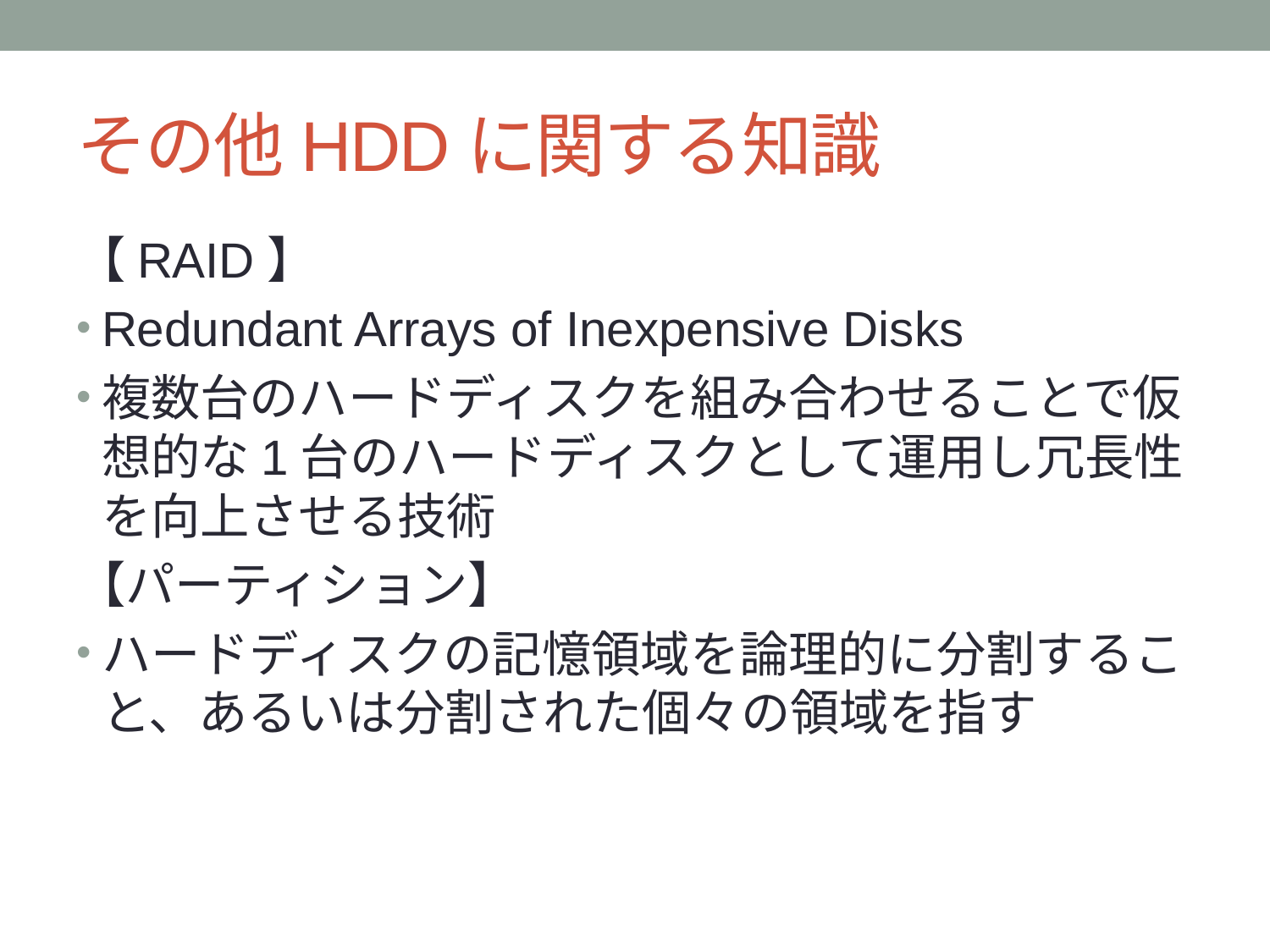

# その他HDDに関する知識
【RAID】
Redundant Arrays of Inexpensive Disks
複数台のハードディスクを組み合わせることで仮想的な1台のハードディスクとして運用し冗長性を向上させる技術
【パーティション】
ハードディスクの記憶領域を論理的に分割すること、あるいは分割された個々の領域を指す